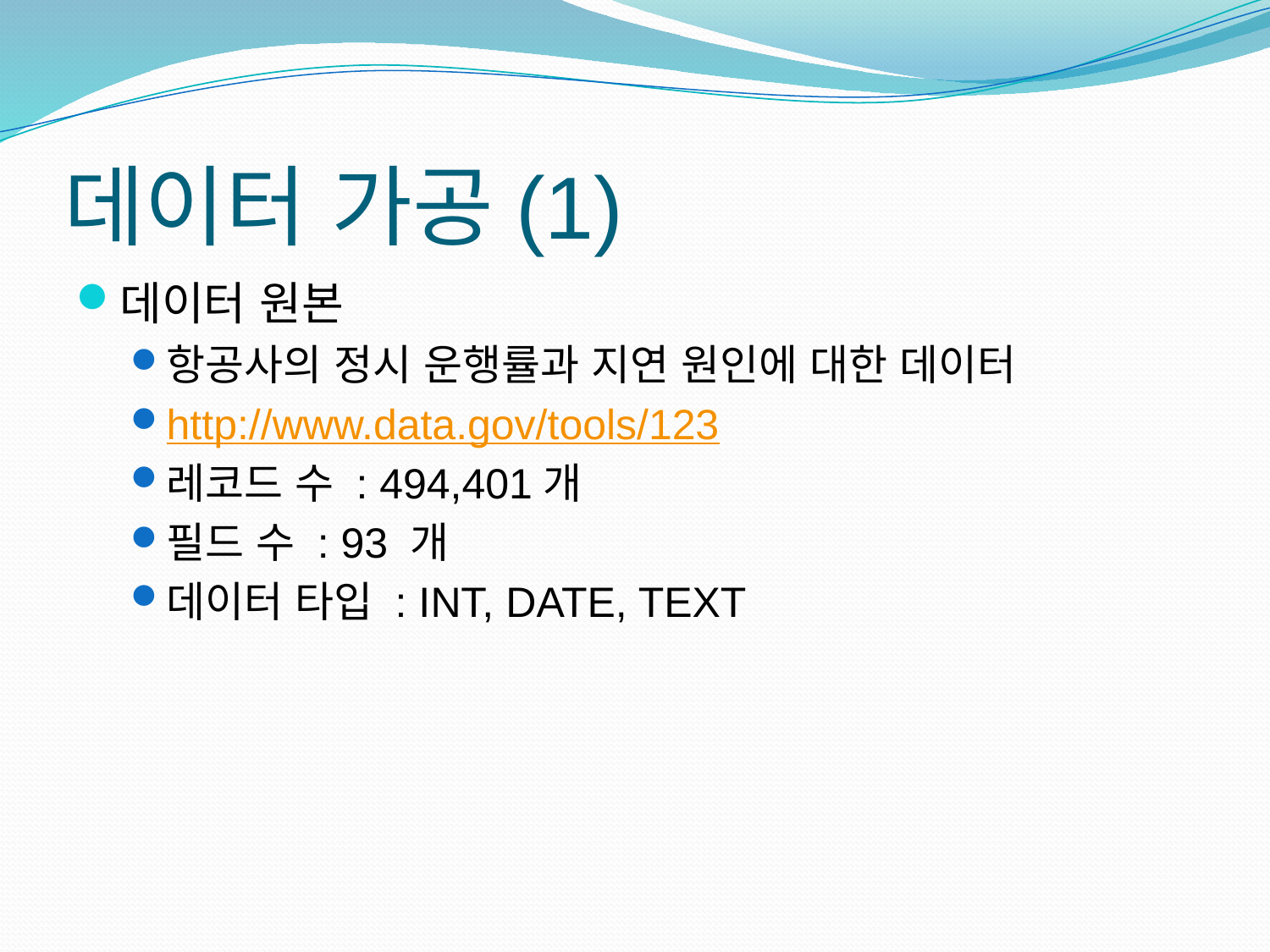

# 데이터 가공(1)
데이터 원본
항공사의 정시 운행률과 지연 원인에 대한 데이터
http://www.data.gov/tools/123
레코드 수 : 494,401개
필드 수 : 93 개
데이터 타입 : INT, DATE, TEXT